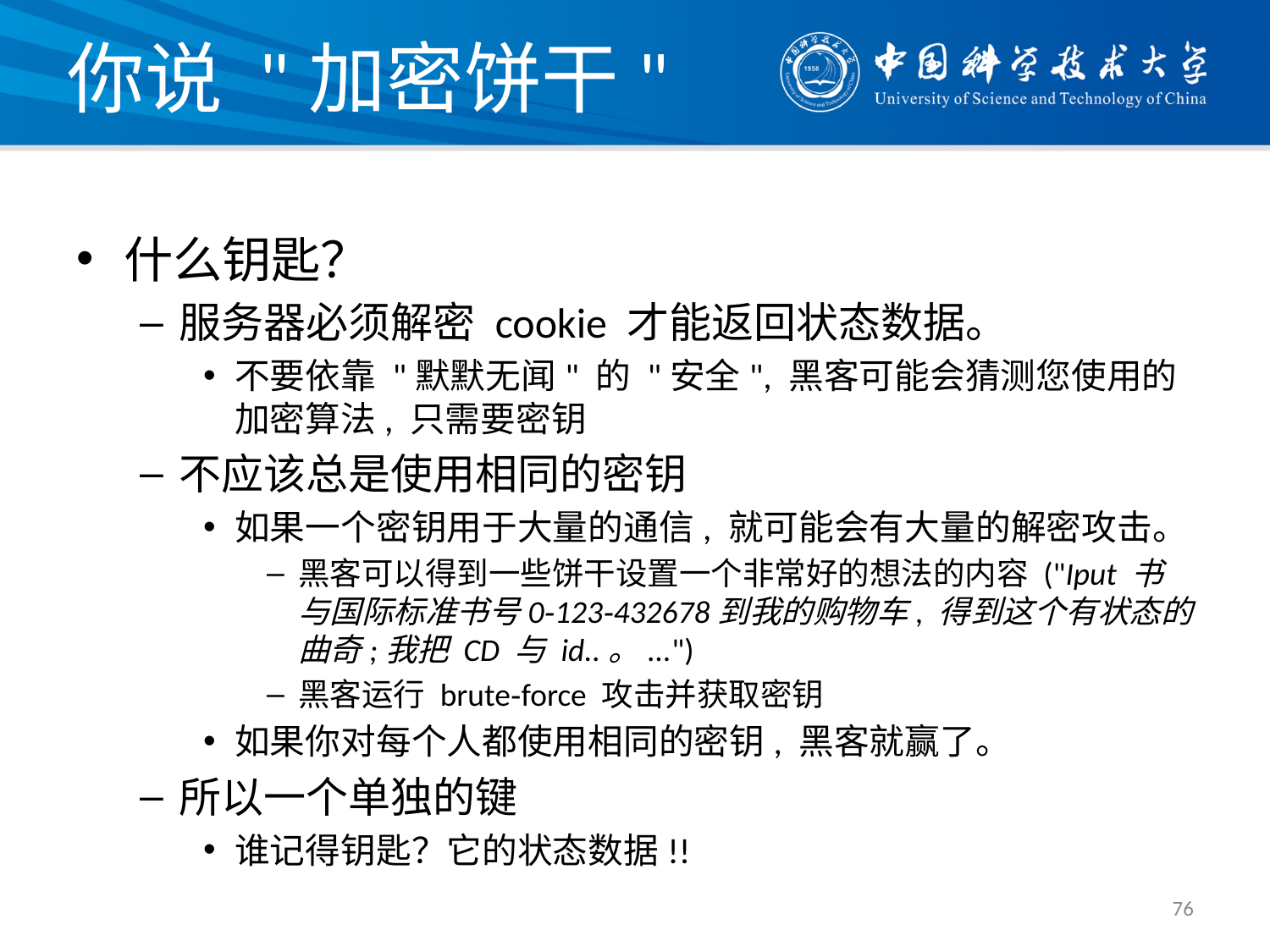

# 你说 "加密饼干"
什么钥匙？
服务器必须解密 cookie 才能返回状态数据。
不要依靠 "默默无闻" 的 "安全", 黑客可能会猜测您使用的加密算法, 只需要密钥
不应该总是使用相同的密钥
如果一个密钥用于大量的通信, 就可能会有大量的解密攻击。
黑客可以得到一些饼干设置一个非常好的想法的内容 ("Iput 书与国际标准书号0‐123‐432678到我的购物车, 得到这个有状态的曲奇;我把 CD 与 id..。...")
黑客运行 brute‐force 攻击并获取密钥
如果你对每个人都使用相同的密钥, 黑客就赢了。
所以一个单独的键
谁记得钥匙？它的状态数据!!
76